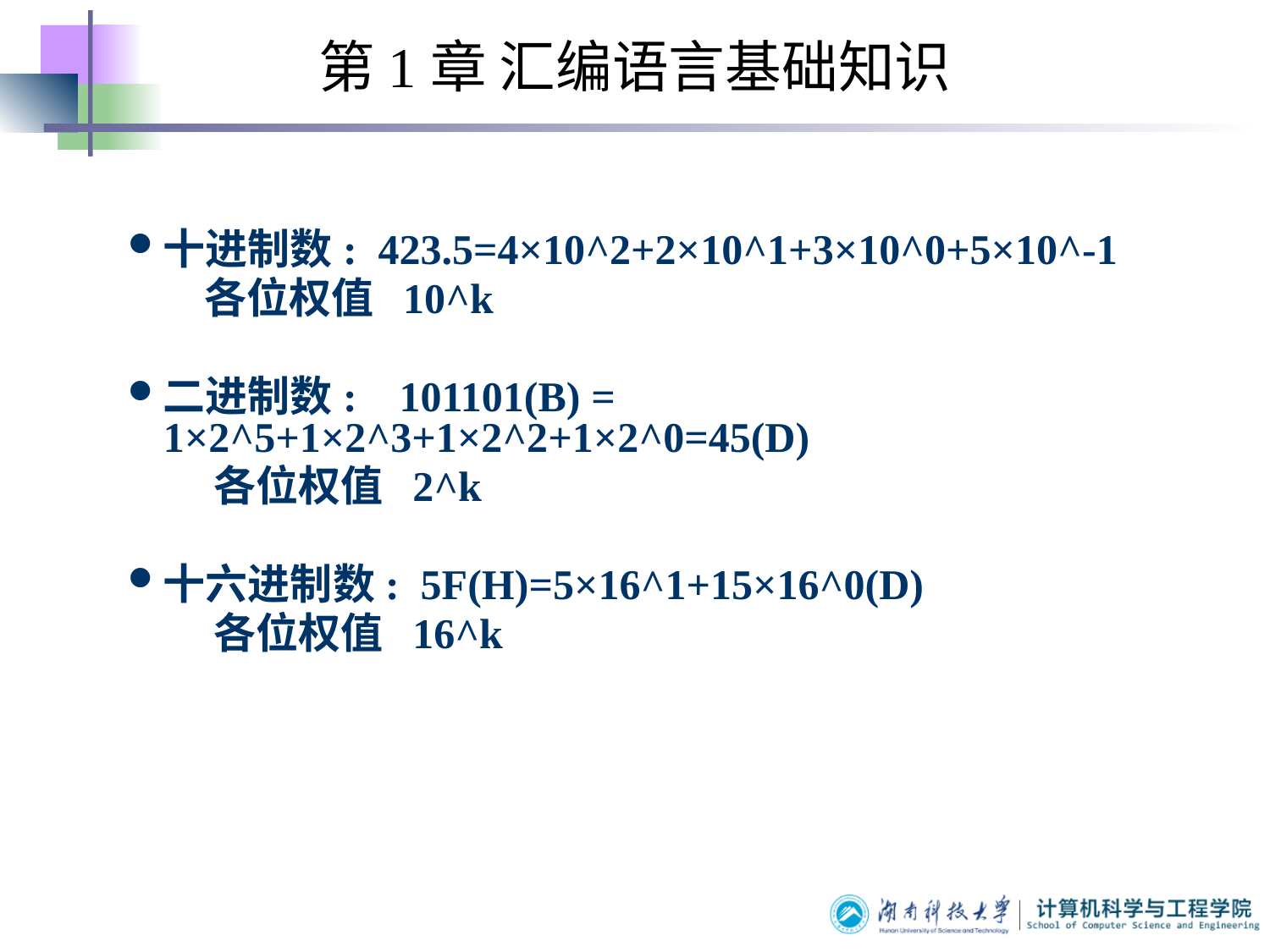

第1章 汇编语言基础知识
十进制数:  423.5=4×10^2+2×10^1+3×10^0+5×10^-1
       各位权值  10^k

二进制数:    101101(B) =            1×2^5+1×2^3+1×2^2+1×2^0=45(D)
        各位权值  2^k

十六进制数:  5F(H)=5×16^1+15×16^0(D)
        各位权值  16^k